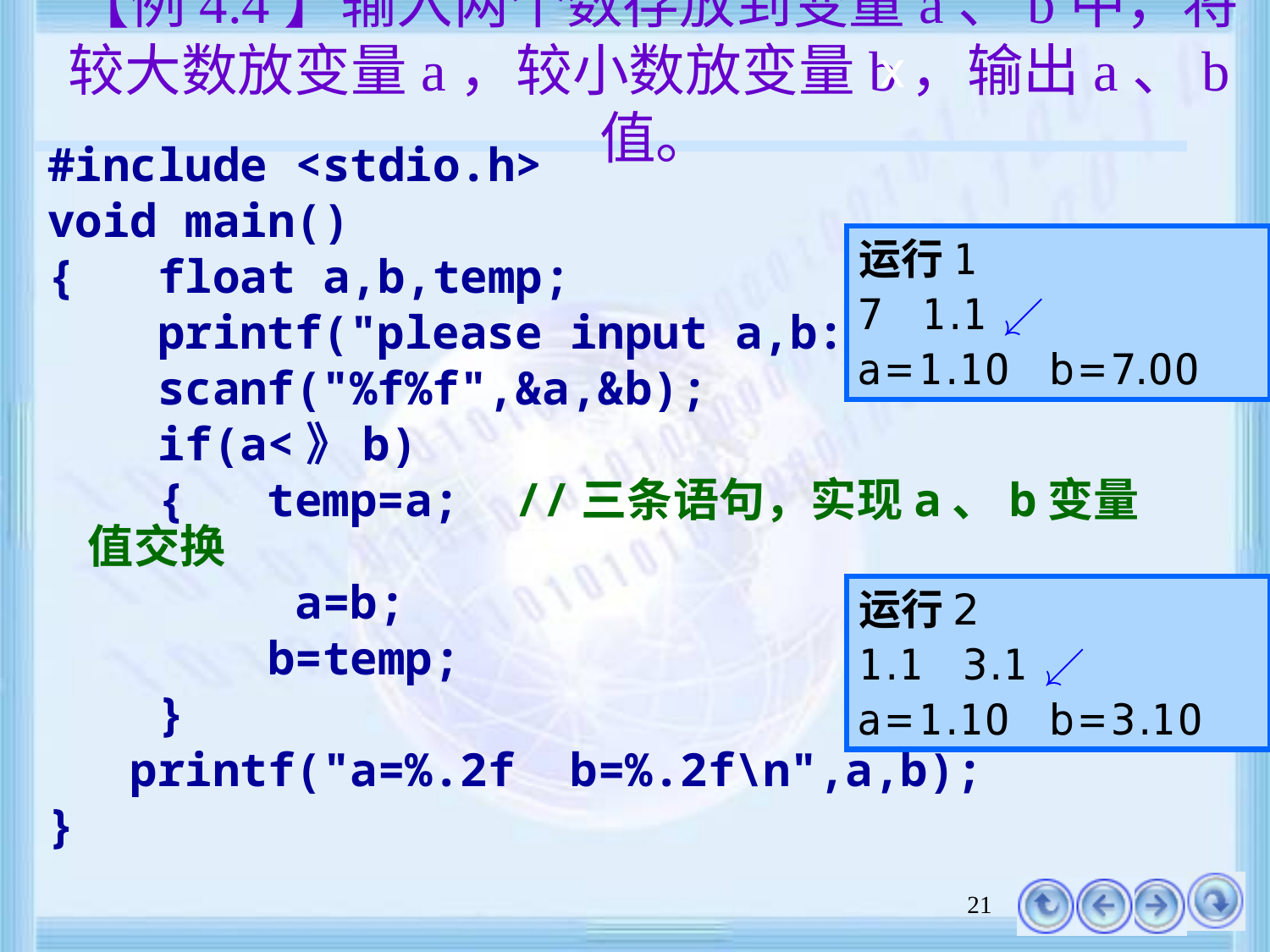

# 【例4.4】输入两个数存放到变量a、b中，将较大数放变量a，较小数放变量b，输出a、b值。
x
#include <stdio.h>
void main()
{   float a,b,temp;
    printf("please input a,b:\n);
    scanf("%f%f",&a,&b);
    if(a<》b)
    {   temp=a;  //三条语句，实现a、b变量值交换
         a=b;
        b=temp;
    }
   printf("a=%.2f  b=%.2f\n",a,b);
}

运行1
1.1 ↙
a=1.10   b=7.00
运行2
1.1   3.1 ↙
a=1.10   b=3.10
21